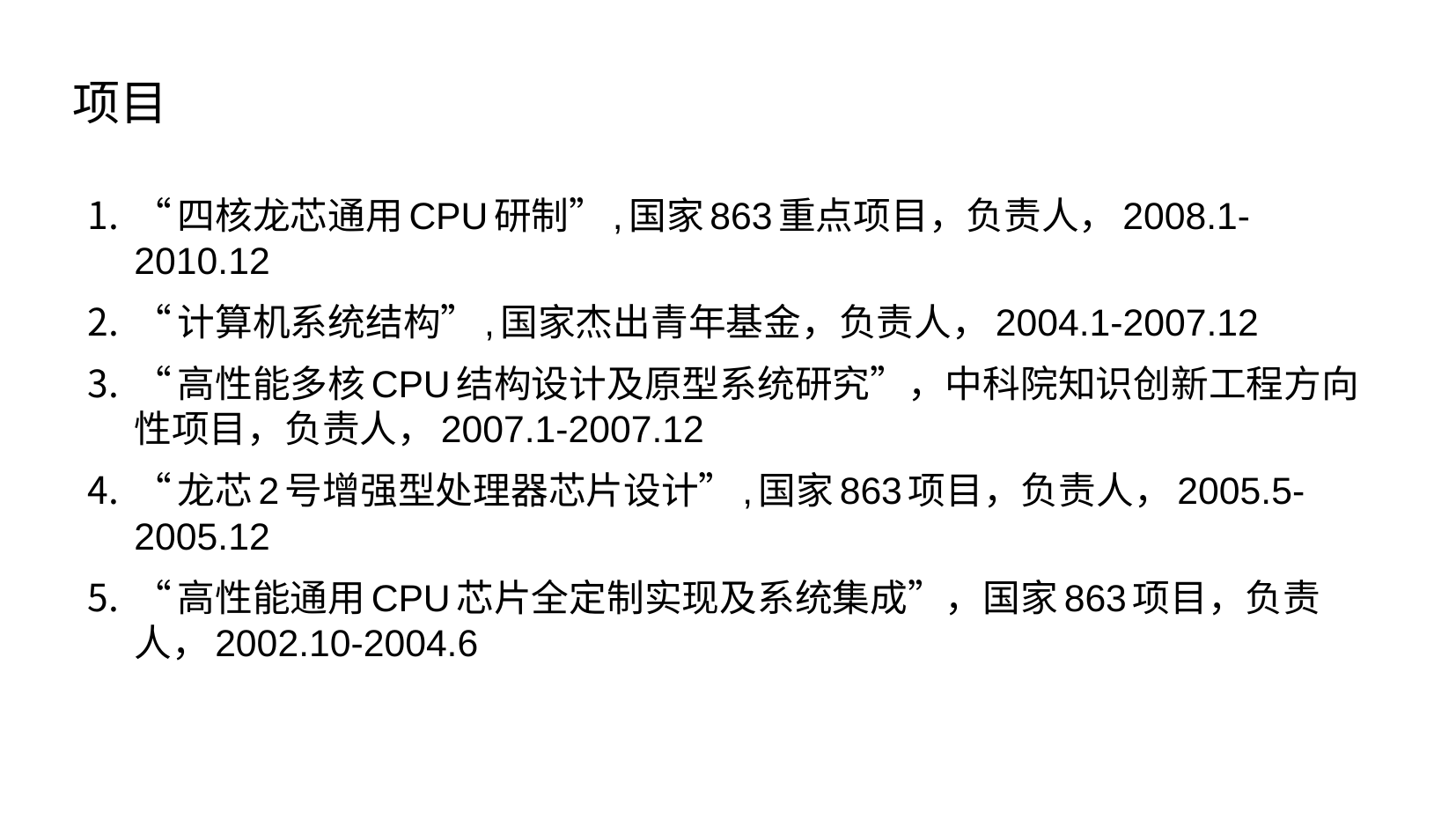

项目
# “四核龙芯通用CPU研制”,国家863重点项目，负责人，2008.1-2010.12
“计算机系统结构”,国家杰出青年基金，负责人，2004.1-2007.12
“高性能多核CPU结构设计及原型系统研究”，中科院知识创新工程方向性项目，负责人，2007.1-2007.12
“龙芯2号增强型处理器芯片设计”,国家863项目，负责人，2005.5-2005.12
“高性能通用CPU芯片全定制实现及系统集成”，国家863项目，负责人，2002.10-2004.6